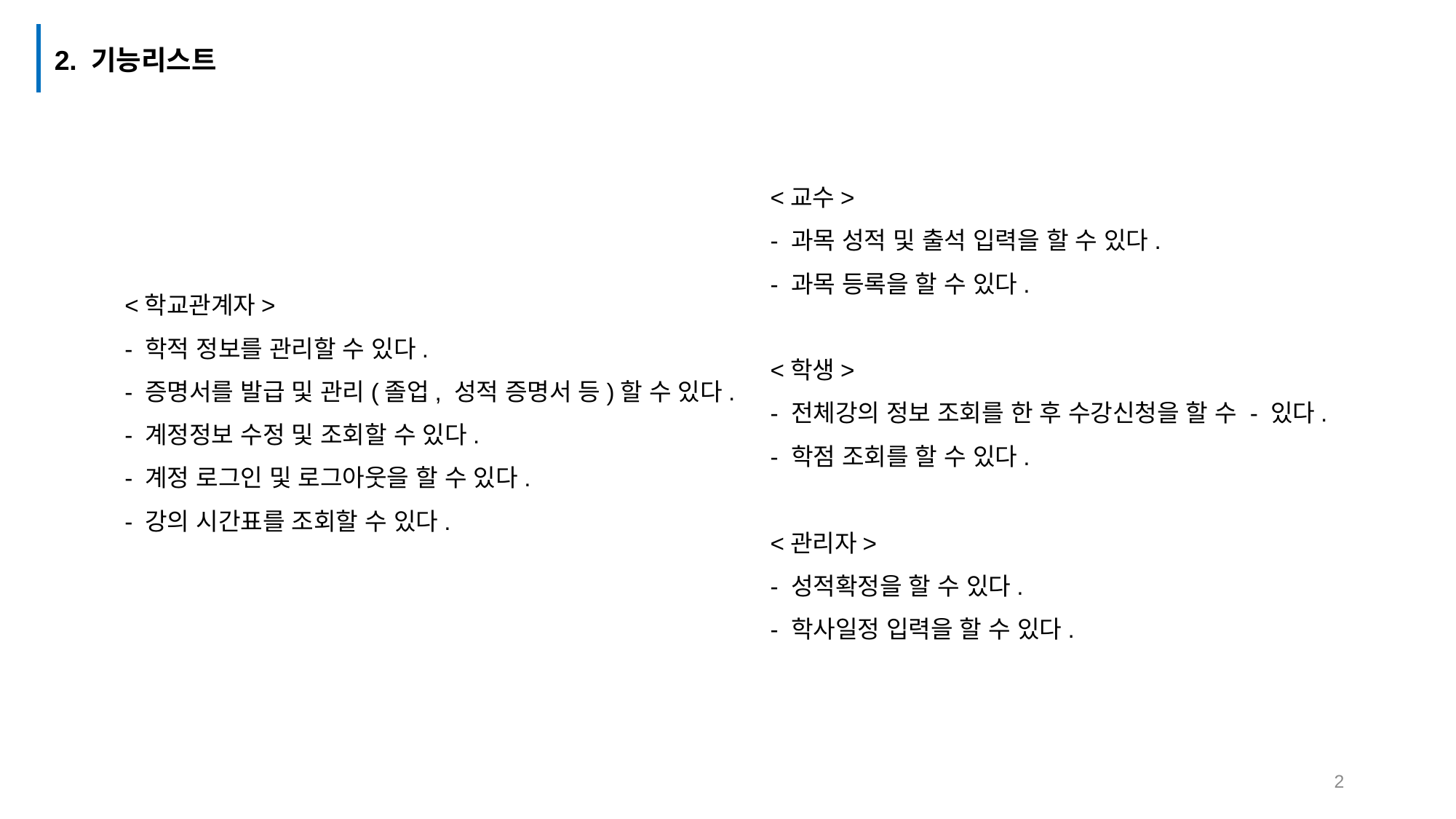

2. 기능리스트
<교수>
- 과목 성적 및 출석 입력을 할 수 있다.
- 과목 등록을 할 수 있다.

<학생>
- 전체강의 정보 조회를 한 후 수강신청을 할 수 - 있다.
- 학점 조회를 할 수 있다.

<관리자>
- 성적확정을 할 수 있다.
- 학사일정 입력을 할 수 있다.
<학교관계자>
- 학적 정보를 관리할 수 있다.
- 증명서를 발급 및 관리(졸업, 성적 증명서 등)할 수 있다.
- 계정정보 수정 및 조회할 수 있다.
- 계정 로그인 및 로그아웃을 할 수 있다.
- 강의 시간표를 조회할 수 있다.
2